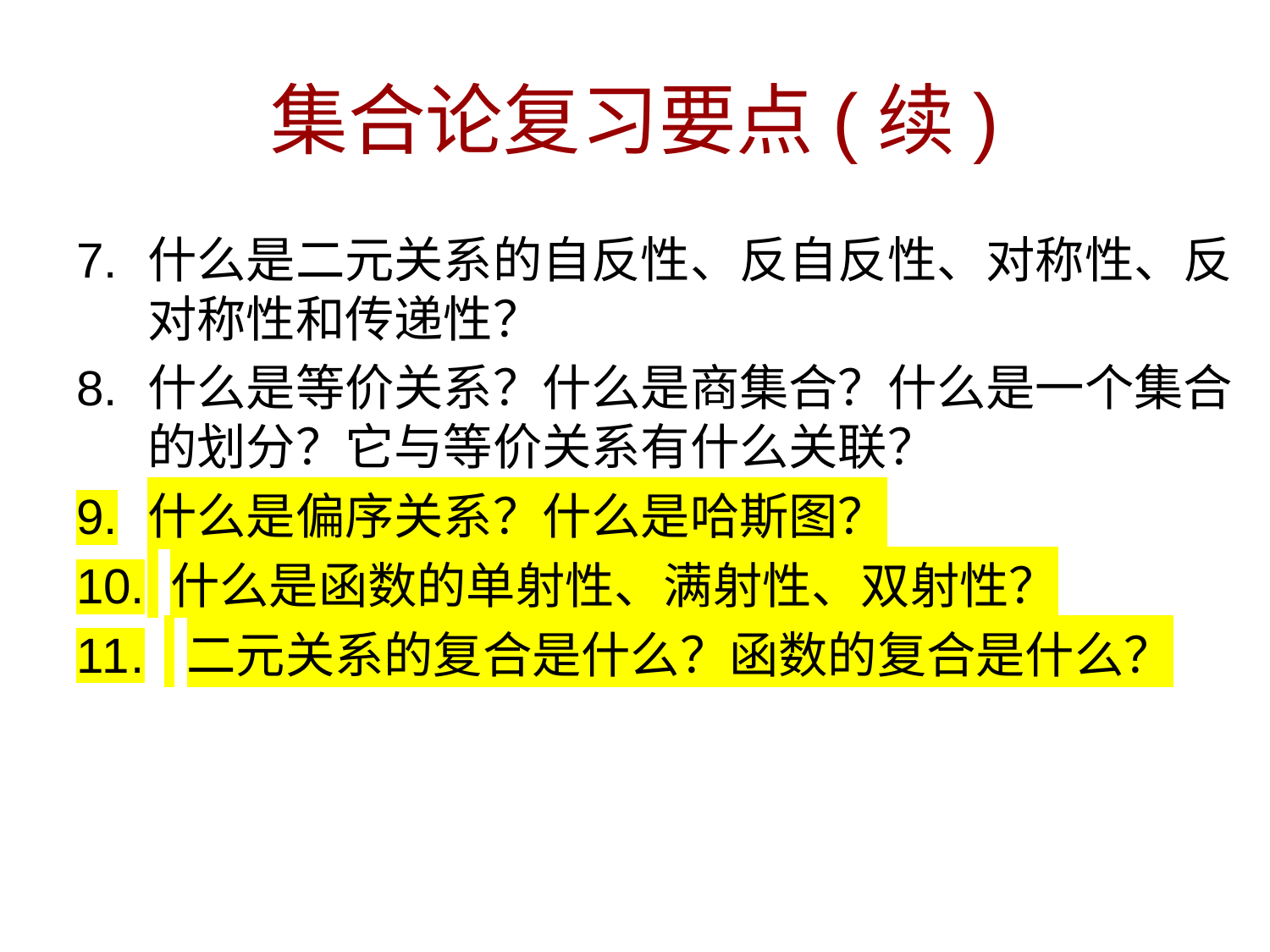

# 集合论复习要点(续)
什么是二元关系的自反性、反自反性、对称性、反对称性和传递性？
什么是等价关系？什么是商集合？什么是一个集合的划分？它与等价关系有什么关联？
什么是偏序关系？什么是哈斯图？
 什么是函数的单射性、满射性、双射性？
 二元关系的复合是什么？函数的复合是什么？